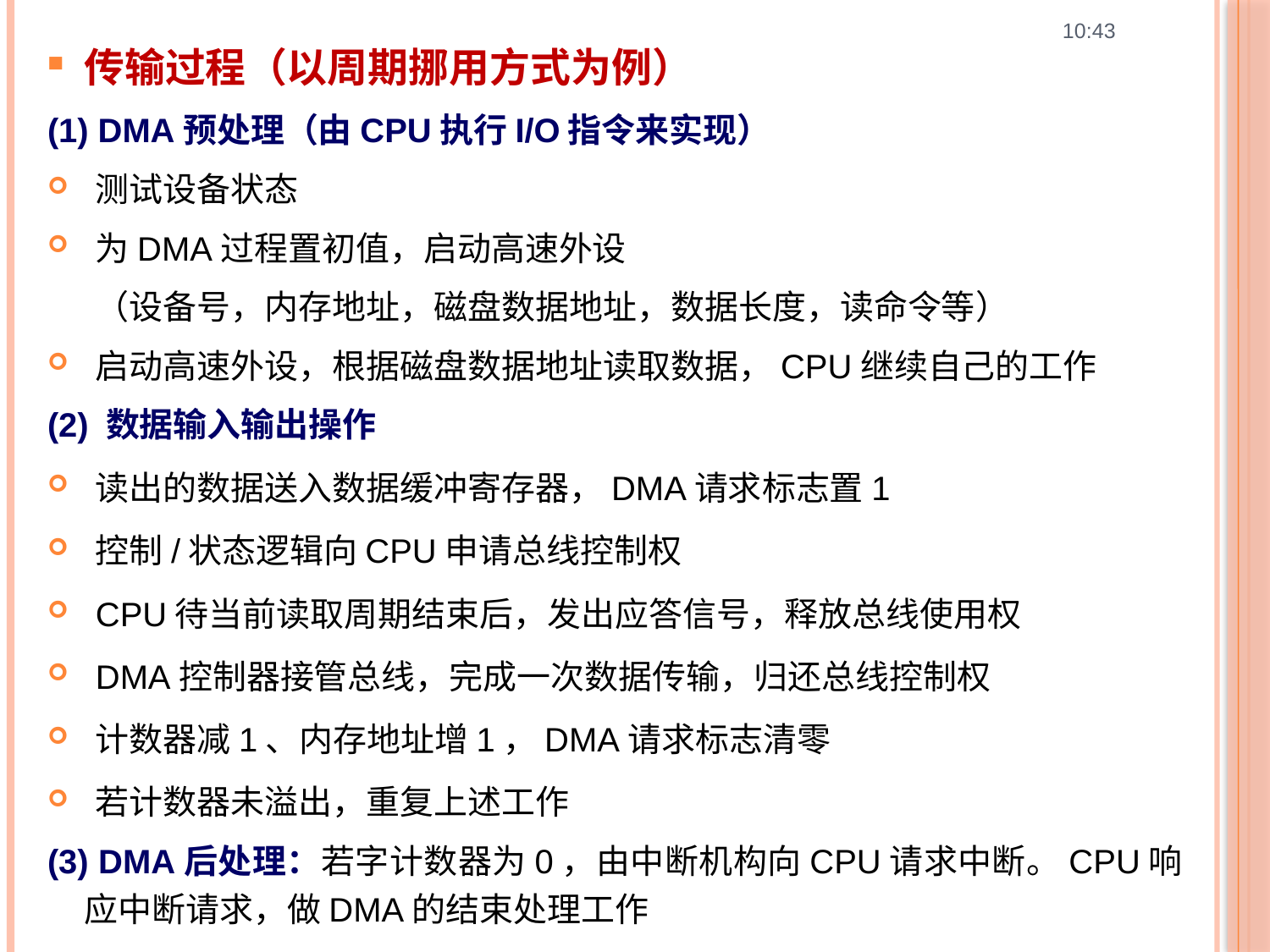

10:43
传输过程（以周期挪用方式为例）
(1) DMA预处理（由CPU执行I/O指令来实现）
测试设备状态
为DMA过程置初值，启动高速外设
	（设备号，内存地址，磁盘数据地址，数据长度，读命令等）
启动高速外设，根据磁盘数据地址读取数据，CPU继续自己的工作
(2) 数据输入输出操作
读出的数据送入数据缓冲寄存器，DMA请求标志置1
控制/状态逻辑向CPU申请总线控制权
CPU待当前读取周期结束后，发出应答信号，释放总线使用权
DMA控制器接管总线，完成一次数据传输，归还总线控制权
计数器减1、内存地址增1，DMA请求标志清零
若计数器未溢出，重复上述工作
(3) DMA后处理：若字计数器为0，由中断机构向CPU请求中断。CPU响应中断请求，做DMA的结束处理工作